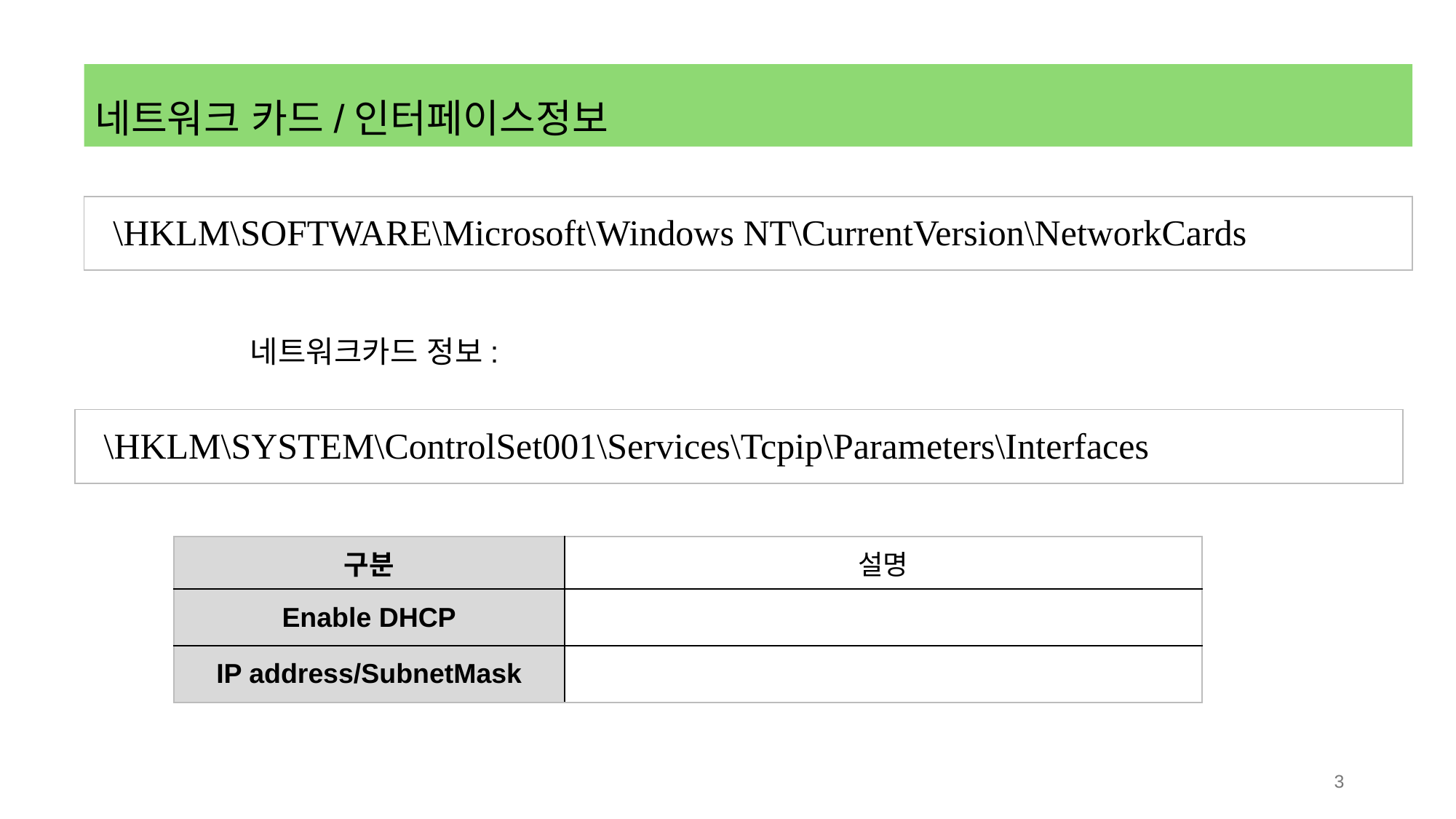

네트워크 카드/인터페이스정보
| \HKLM\SOFTWARE\Microsoft\Windows NT\CurrentVersion\NetworkCards |
| --- |
네트워크카드 정보:
| \HKLM\SYSTEM\ControlSet001\Services\Tcpip\Parameters\Interfaces |
| --- |
| 구분 | 설명 |
| --- | --- |
| Enable DHCP |  |
| IP address/SubnetMask |  |
3